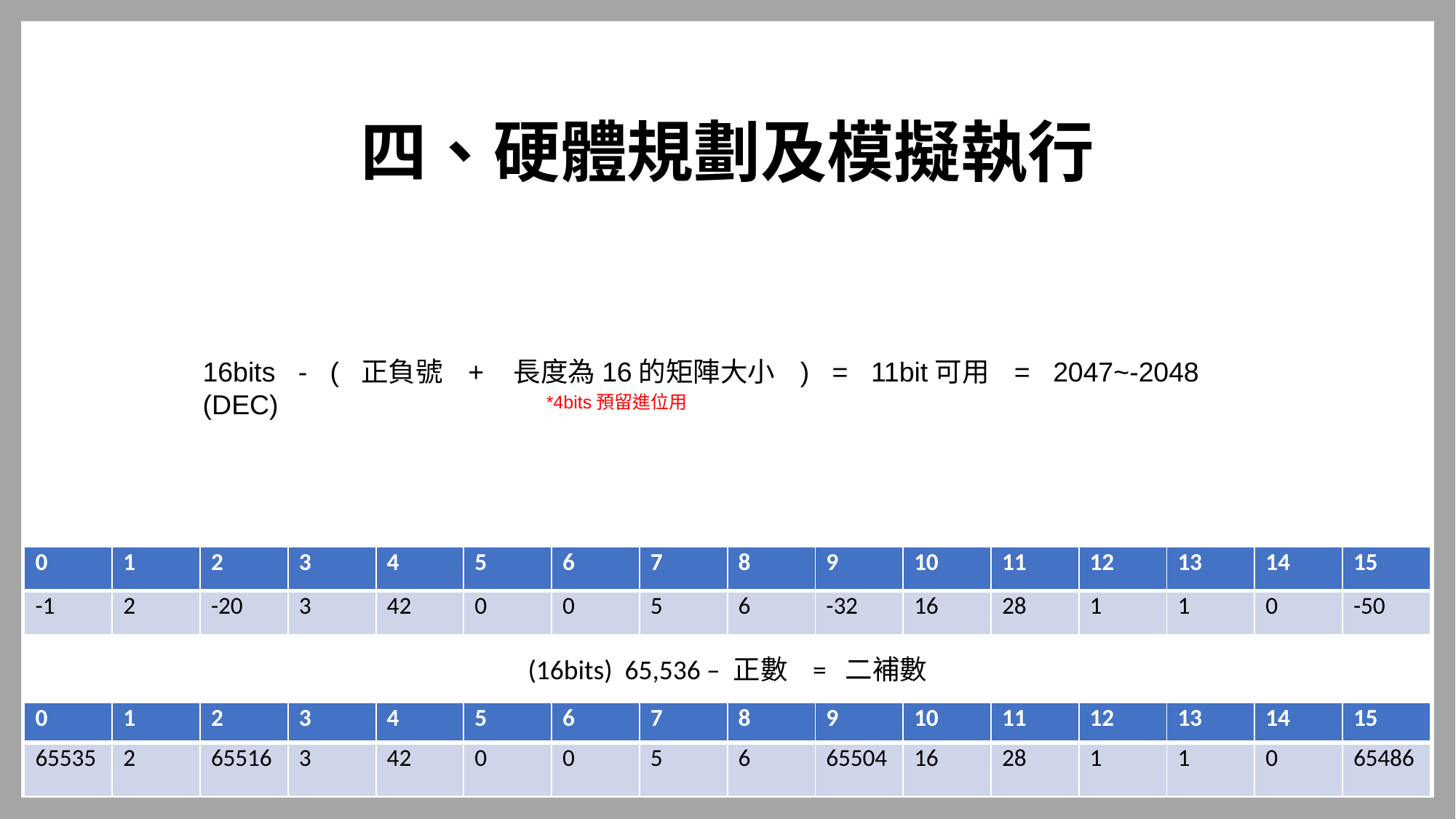

四、硬體規劃及模擬執行
16bits   -   (  正負號   +   長度為16的矩陣大小   )   =   11bit可用   =   2047~-2048 (DEC)
*4bits預留進位用
| 0 | 1 | 2 | 3 | 4 | 5 | 6 | 7 | 8 | 9 | 10 | 11 | 12 | 13 | 14 | 15 |
| --- | --- | --- | --- | --- | --- | --- | --- | --- | --- | --- | --- | --- | --- | --- | --- |
| -1 | 2 | -20 | 3 | 42 | 0 | 0 | 5 | 6 | -32 | 16 | 28 | 1 | 1 | 0 | -50 |
(16bits)  65,536 – 正數   =  二補數
| 0 | 1 | 2 | 3 | 4 | 5 | 6 | 7 | 8 | 9 | 10 | 11 | 12 | 13 | 14 | 15 |
| --- | --- | --- | --- | --- | --- | --- | --- | --- | --- | --- | --- | --- | --- | --- | --- |
| 65535 | 2 | 65516 | 3 | 42 | 0 | 0 | 5 | 6 | 65504 | 16 | 28 | 1 | 1 | 0 | 65486 |
65535 2 65516 3 42 0 0 5 6 65504 16 28 1 1 0 65486